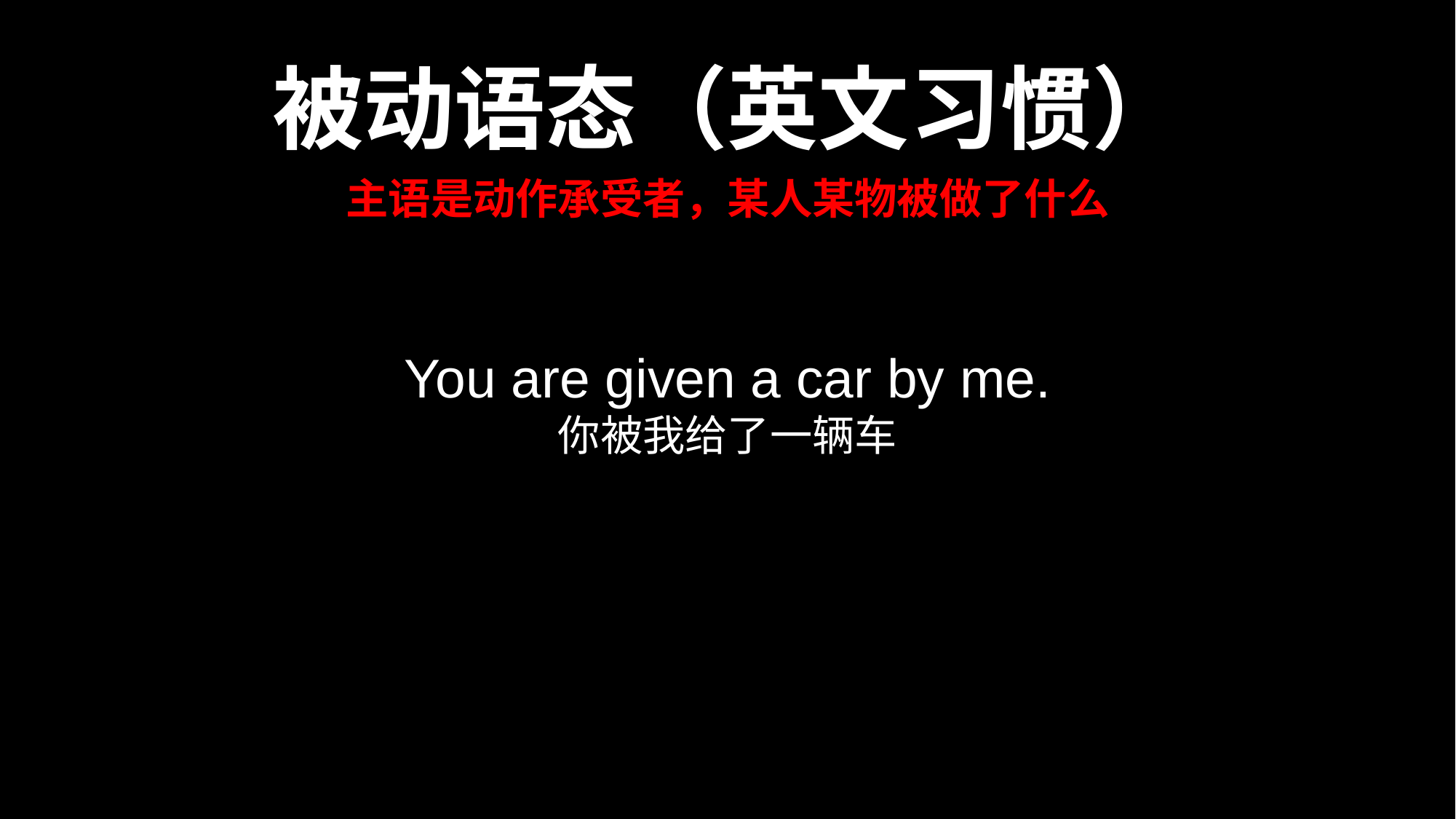

被动语态（英文习惯）
主语是动作承受者，某人某物被做了什么
You are given a car by me.
你被我给了一辆车